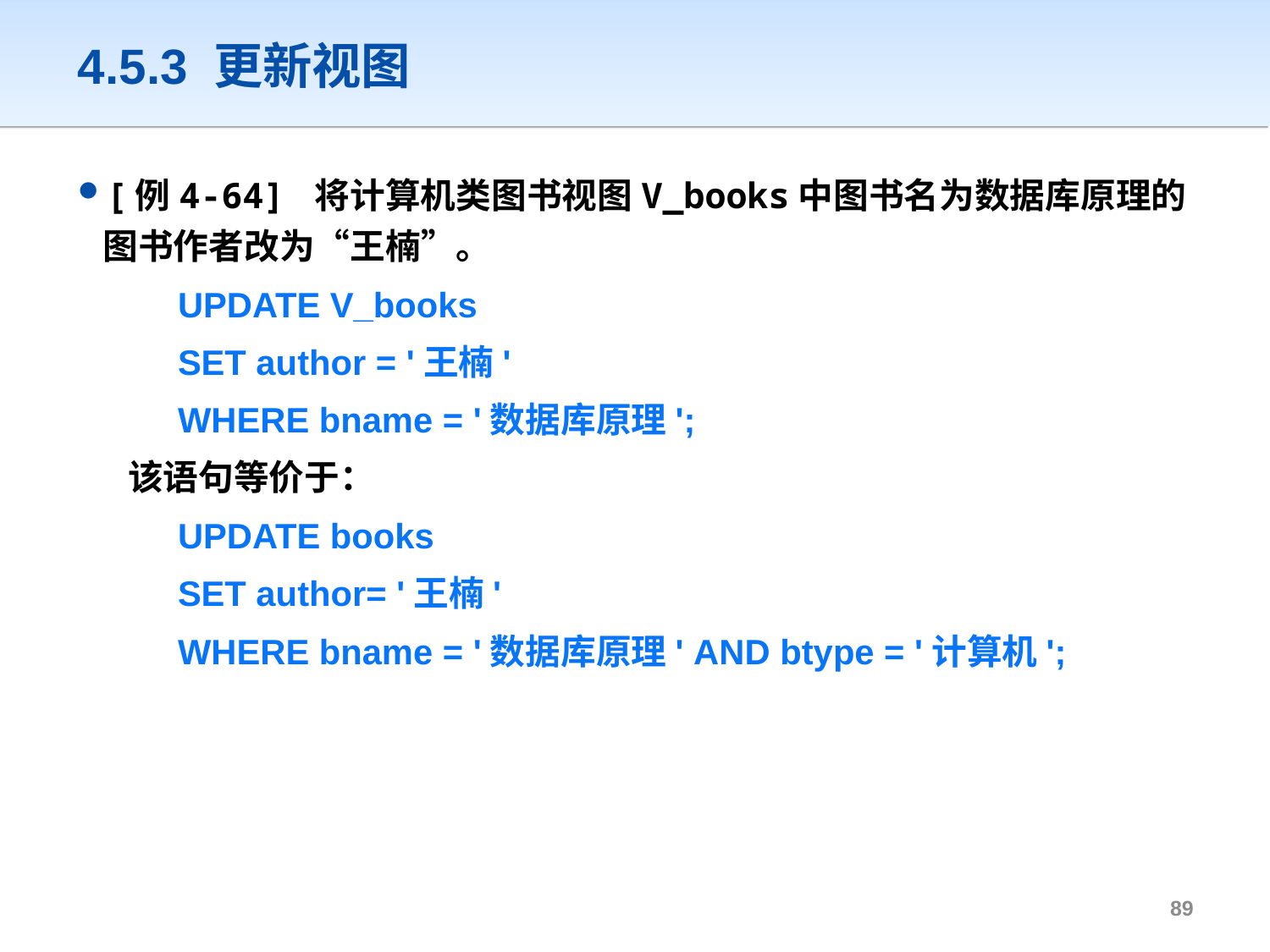

# 4.5.3 更新视图
[例4-64] 将计算机类图书视图V_books中图书名为数据库原理的图书作者改为“王楠”。
UPDATE V_books
SET author = '王楠'
WHERE bname = '数据库原理';
该语句等价于：
UPDATE books
SET author= '王楠'
WHERE bname = '数据库原理' AND btype = '计算机';

89